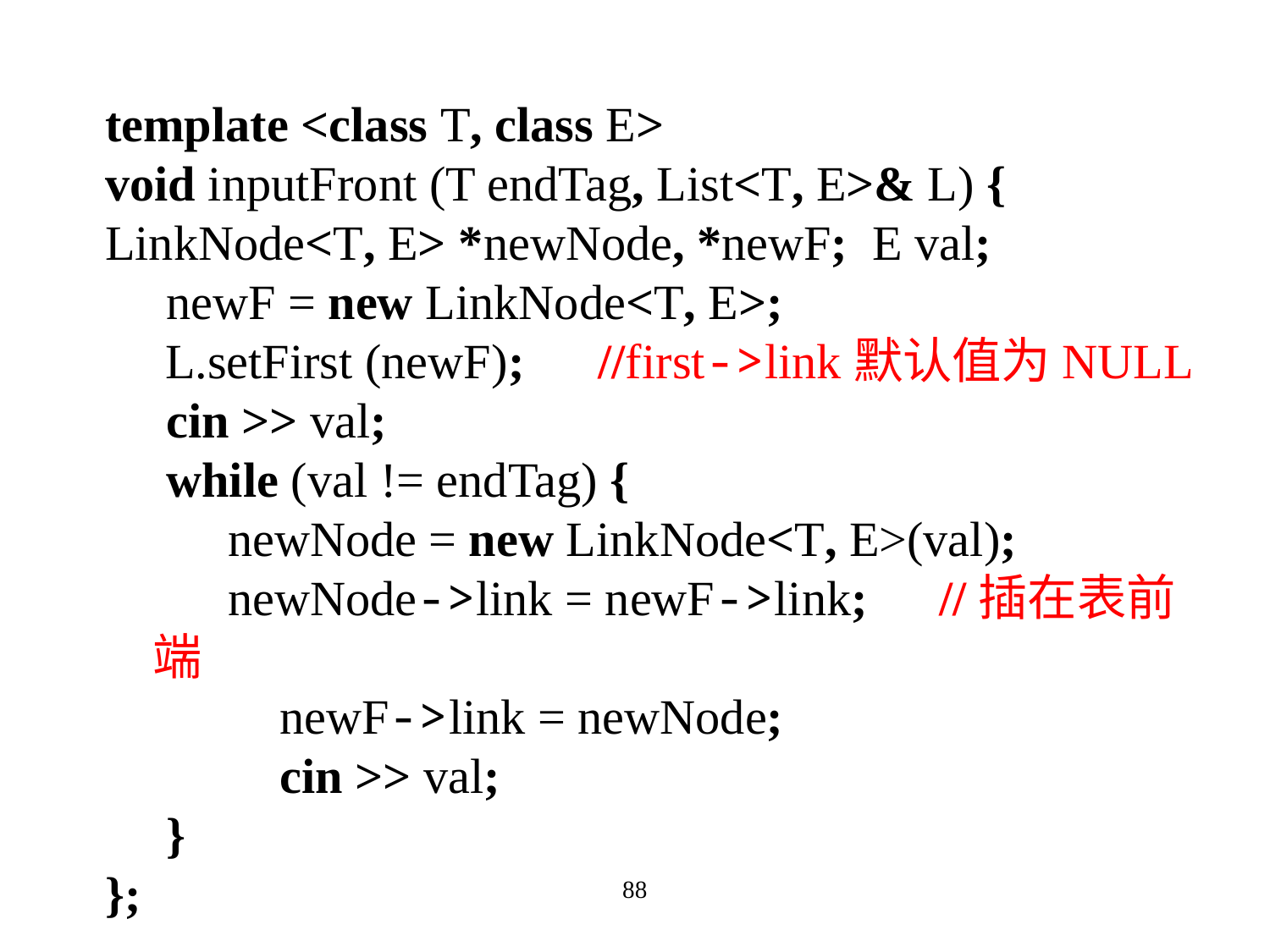

template <class T, class E>
void inputFront (T endTag, List<T, E>& L) {
LinkNode<T, E> *newNode, *newF;  E val;
     newF = new LinkNode<T, E>;
	 L.setFirst (newF);      //first->link默认值为NULL
     cin >> val;
     while (val != endTag) {
          newNode = new LinkNode<T, E>(val);
          newNode->link = newF->link;	  //插在表前端
        	newF->link = newNode;
        	cin >> val;
     }
};
88